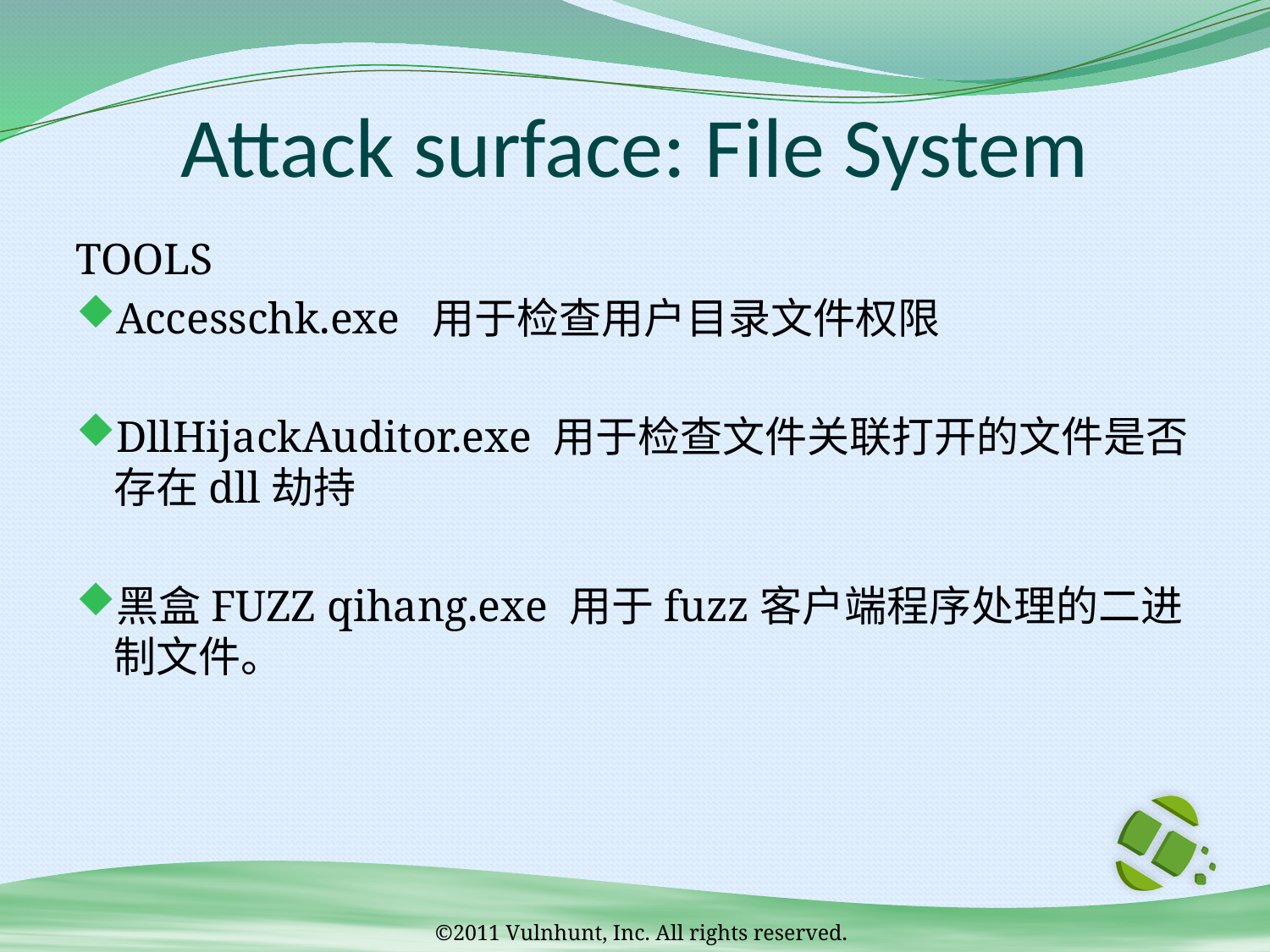

# Attack surface: File System
TOOLS
Accesschk.exe  用于检查用户目录文件权限

DllHijackAuditor.exe 用于检查文件关联打开的文件是否存在dll劫持

黑盒FUZZ qihang.exe 用于fuzz客户端程序处理的二进制文件。